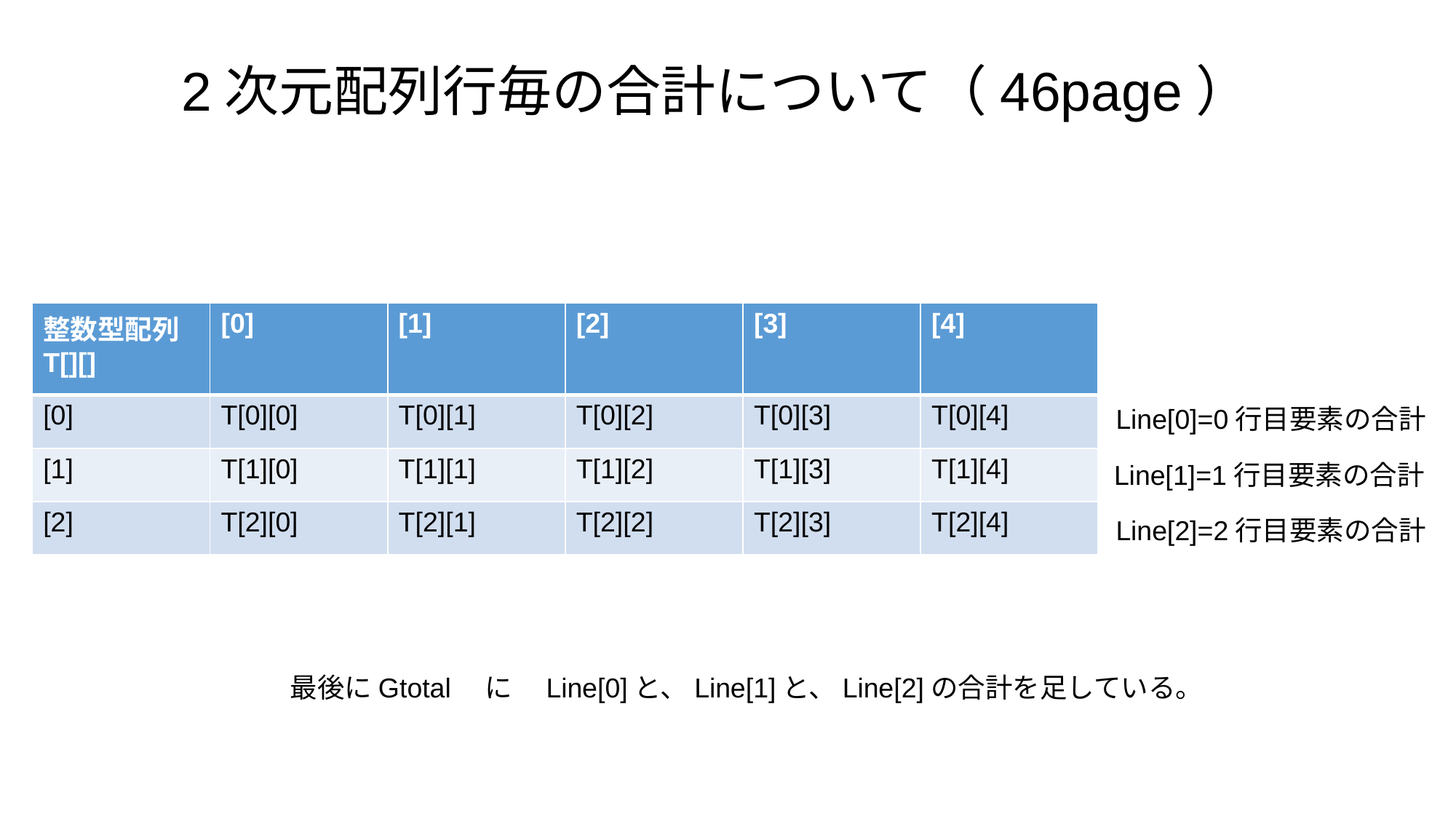

2次元配列行毎の合計について（46page）
| 整数型配列T[][] | [0] | [1] | [2] | [3] | [4] |
| --- | --- | --- | --- | --- | --- |
| [0] | T[0][0] | T[0][1] | T[0][2] | T[0][3] | T[0][4] |
| [1] | T[1][0] | T[1][1] | T[1][2] | T[1][3] | T[1][4] |
| [2] | T[2][0] | T[2][1] | T[2][2] | T[2][3] | T[2][4] |
Line[0]=0行目要素の合計
Line[1]=1行目要素の合計
Line[2]=2行目要素の合計
最後にGtotal　に　Line[0]と、Line[1]と、Line[2]の合計を足している。